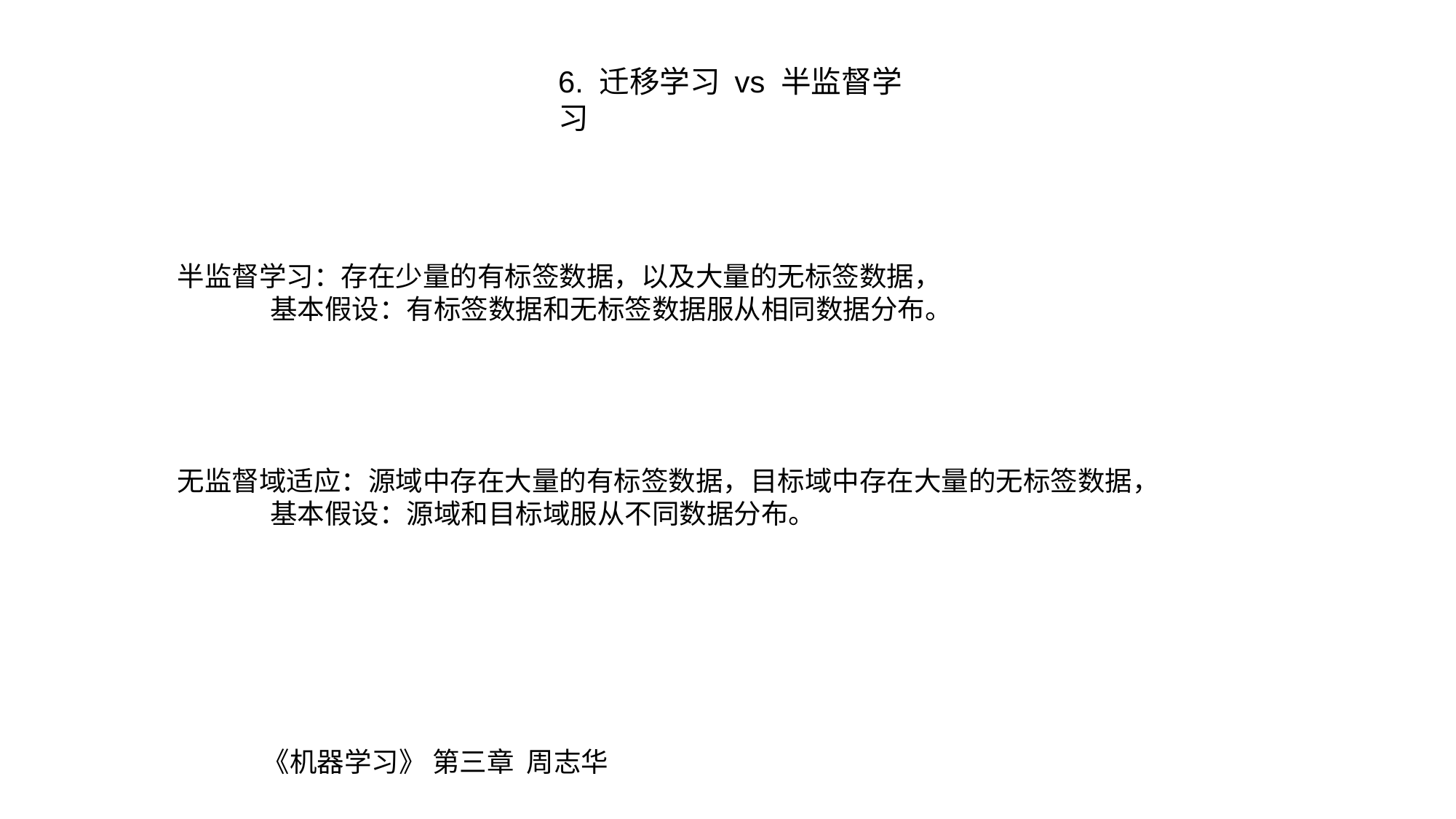

6. 迁移学习 vs 半监督学习
半监督学习：存在少量的有标签数据，以及大量的无标签数据，
              基本假设：有标签数据和无标签数据服从相同数据分布。
无监督域适应：源域中存在大量的有标签数据，目标域中存在大量的无标签数据，
              基本假设：源域和目标域服从不同数据分布。
《机器学习》 第三章  周志华